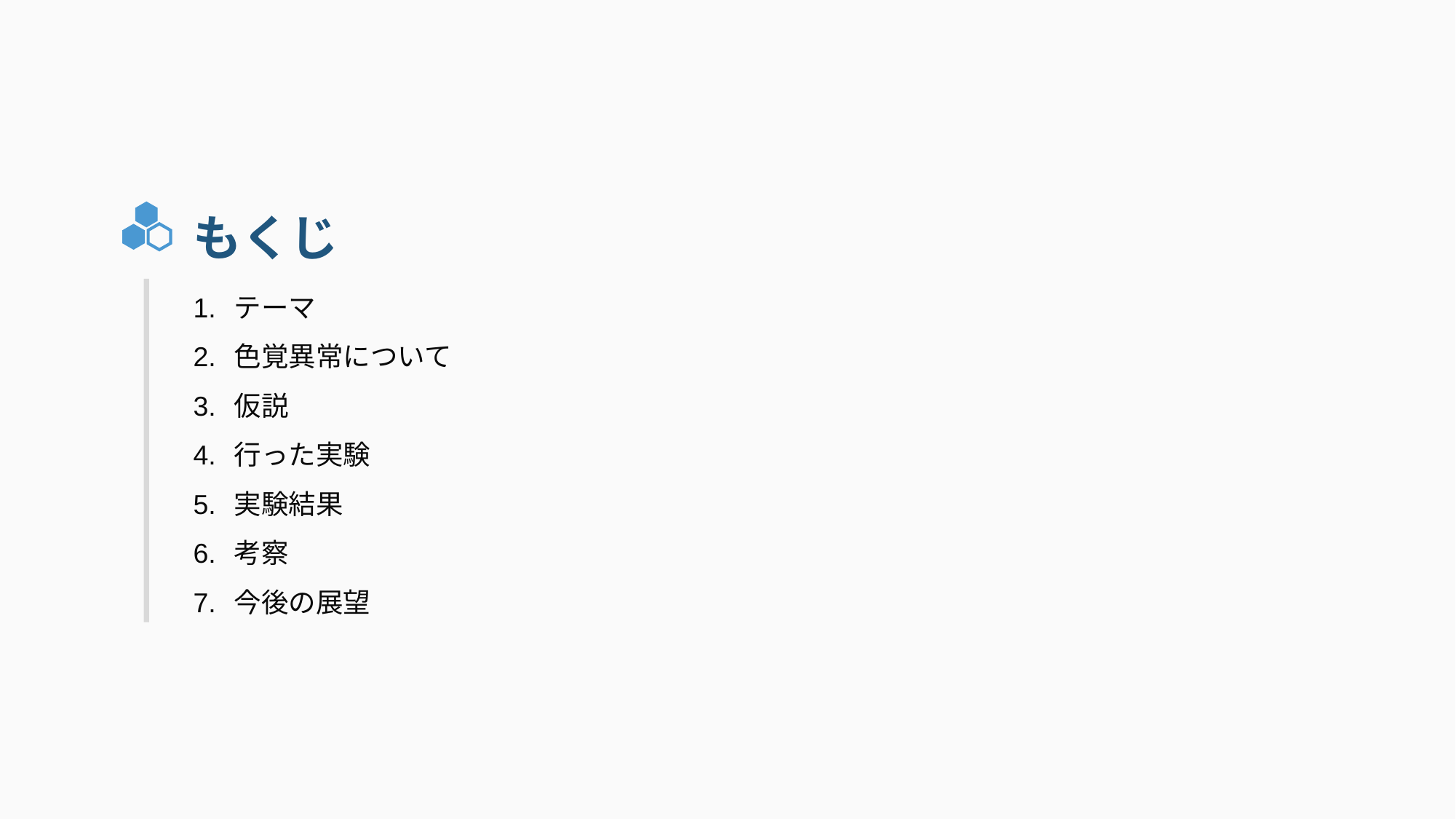

もくじ

テーマ
色覚異常について
仮説
行った実験
実験結果
考察
今後の展望